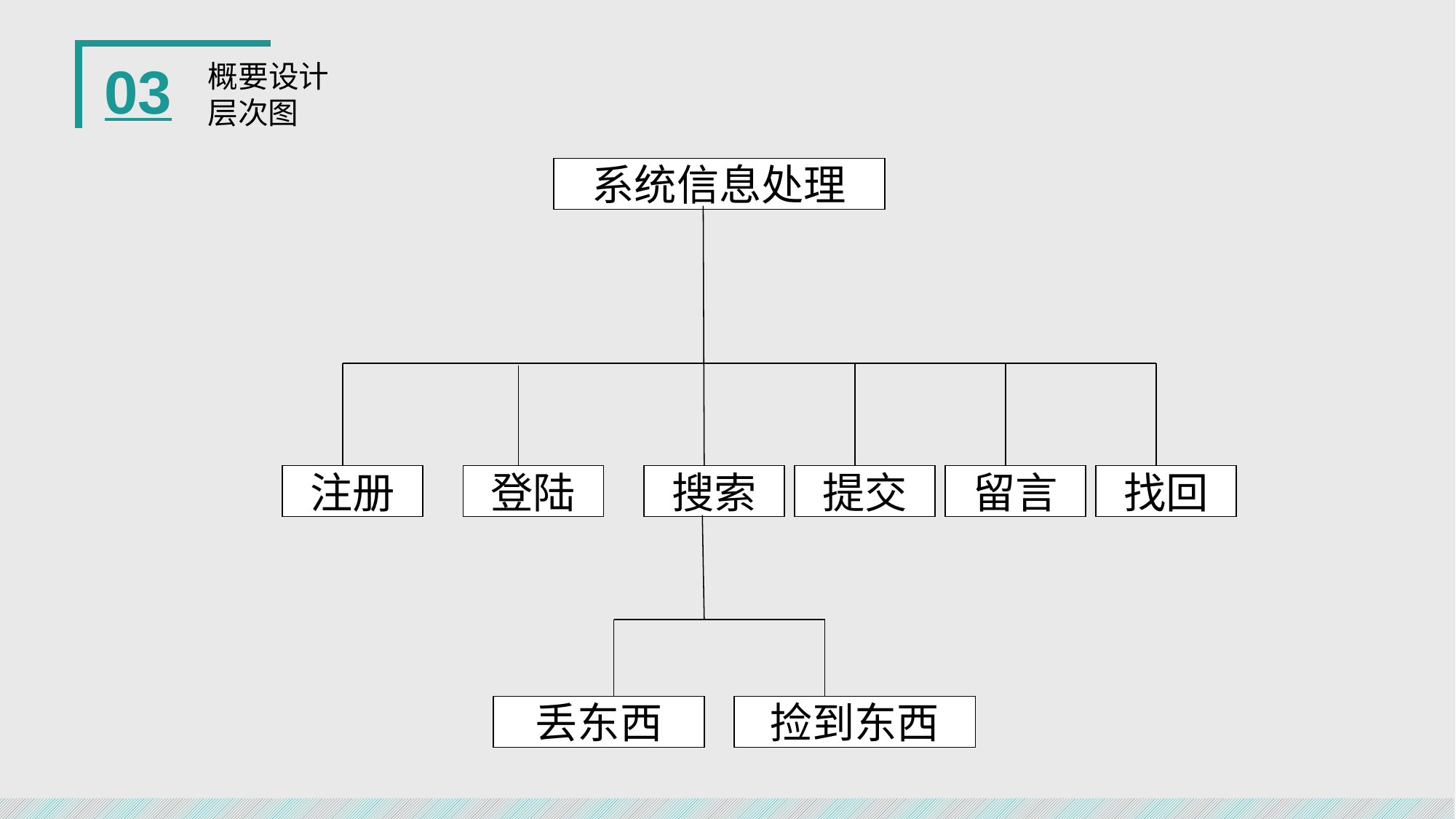

03
概要设计
层次图
系统信息处理
注册
登陆
搜索
提交
留言
找回
丢东西
捡到东西